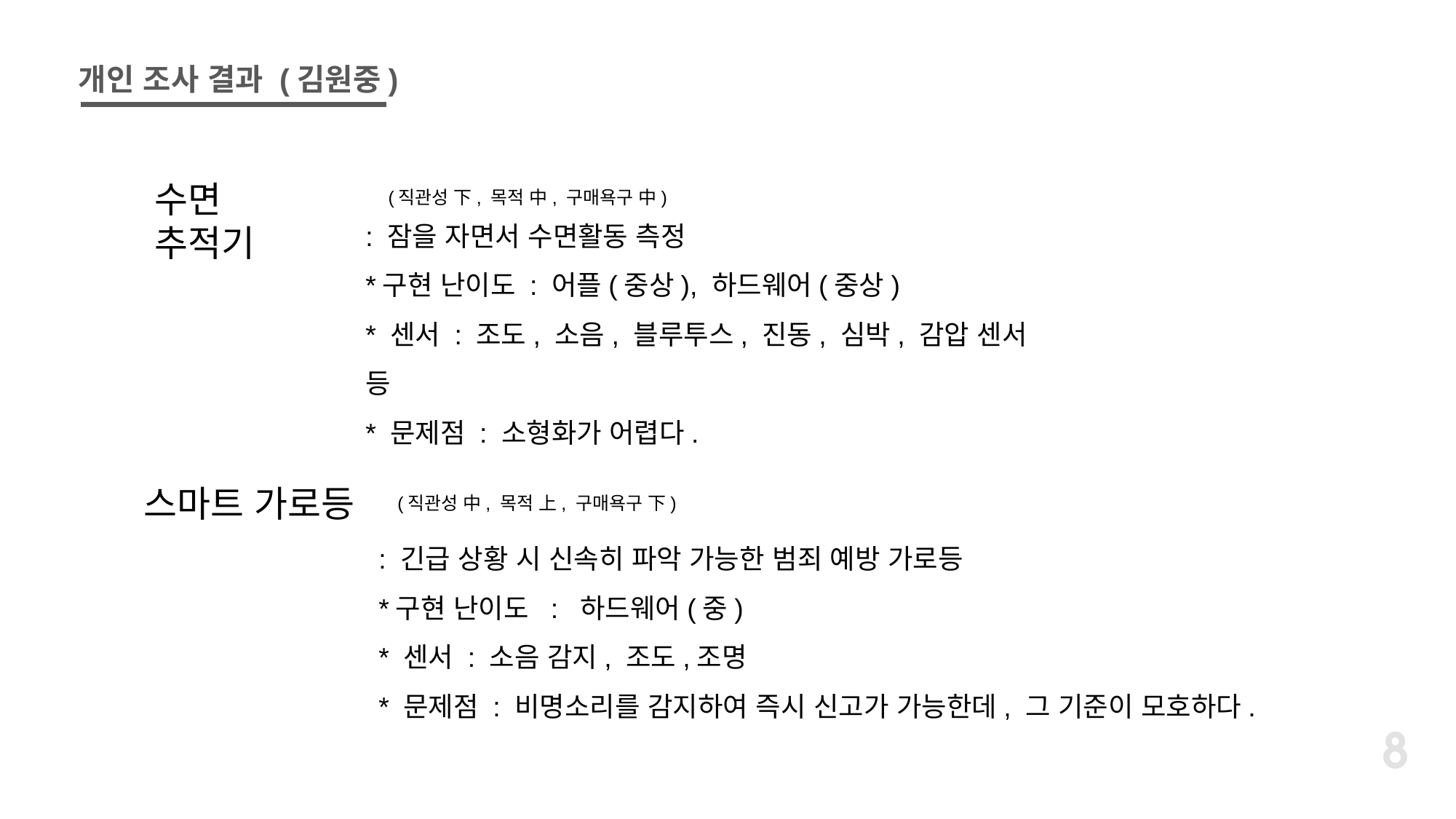

개인 조사 결과 (김원중)

: 잠을 자면서 수면활동 측정
*구현 난이도 : 어플(중상), 하드웨어(중상)
* 센서 : 조도, 소음, 블루투스, 진동, 심박, 감압 센서 등
* 문제점 : 소형화가 어렵다.
수면 추적기
(직관성 下, 목적 中, 구매욕구 中)
스마트 가로등
(직관성 中, 목적 上, 구매욕구 下)
: 긴급 상황 시 신속히 파악 가능한 범죄 예방 가로등
*구현 난이도  :  하드웨어(중)
* 센서 : 소음 감지, 조도,조명
* 문제점 : 비명소리를 감지하여 즉시 신고가 가능한데, 그 기준이 모호하다.
8